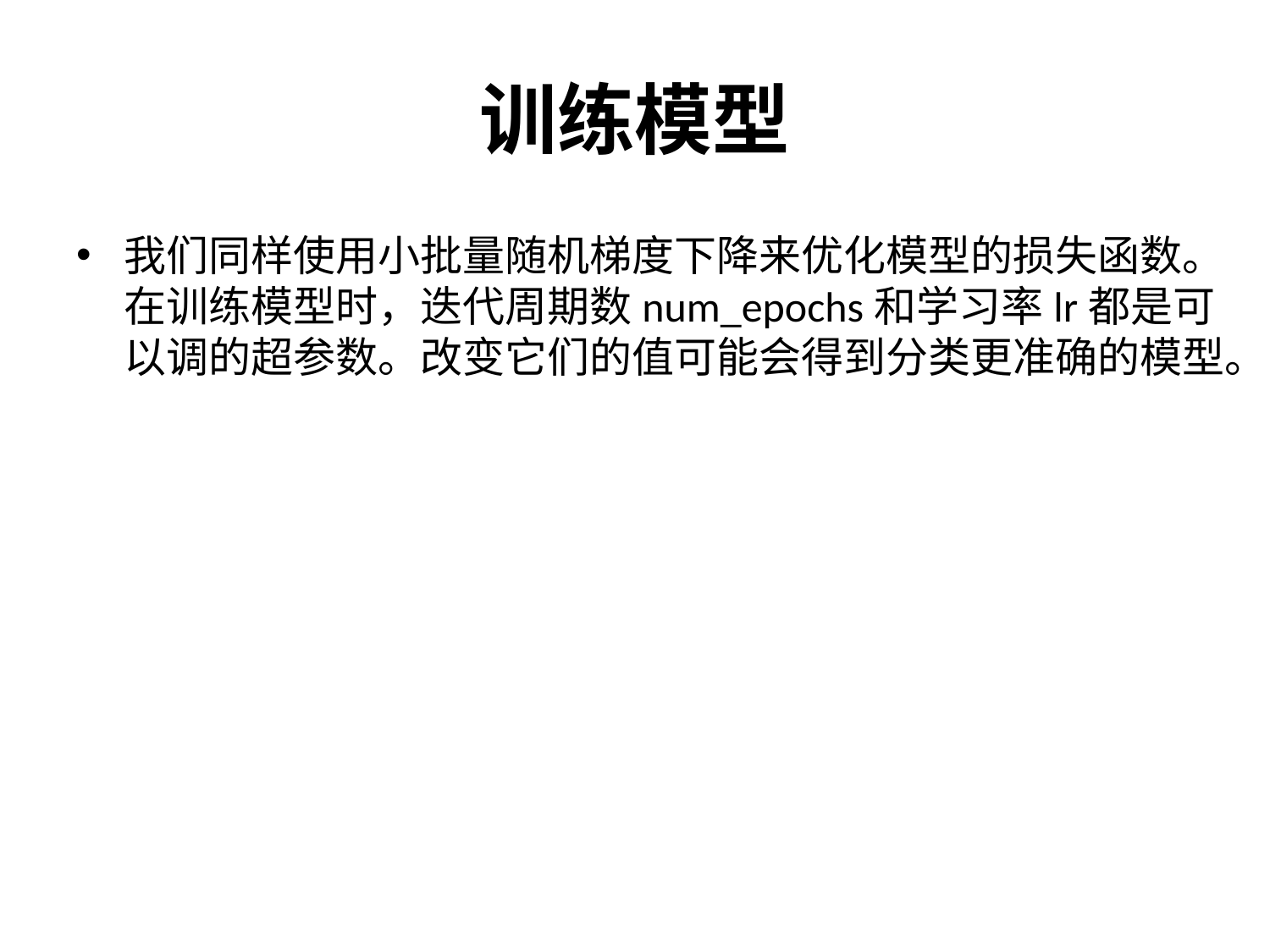

# 训练模型
我们同样使用小批量随机梯度下降来优化模型的损失函数。在训练模型时，迭代周期数num_epochs和学习率lr都是可以调的超参数。改变它们的值可能会得到分类更准确的模型。